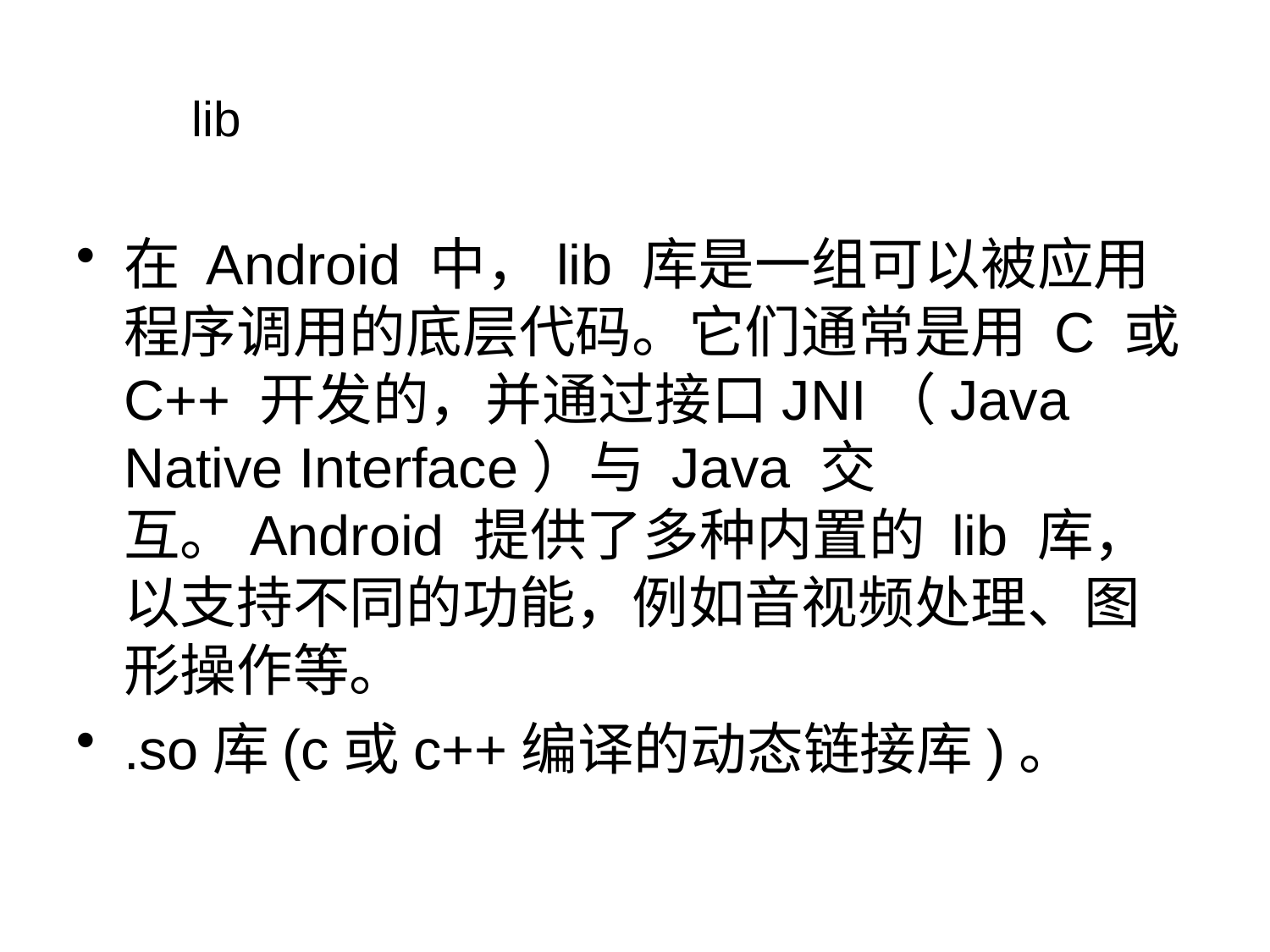

# lib
在 Android 中，lib 库是一组可以被应用程序调用的底层代码。它们通常是用 C 或 C++ 开发的，并通过接口JNI（Java Native Interface）与 Java 交互。Android 提供了多种内置的 lib 库，以支持不同的功能，例如音视频处理、图形操作等。
.so库(c或c++编译的动态链接库)。